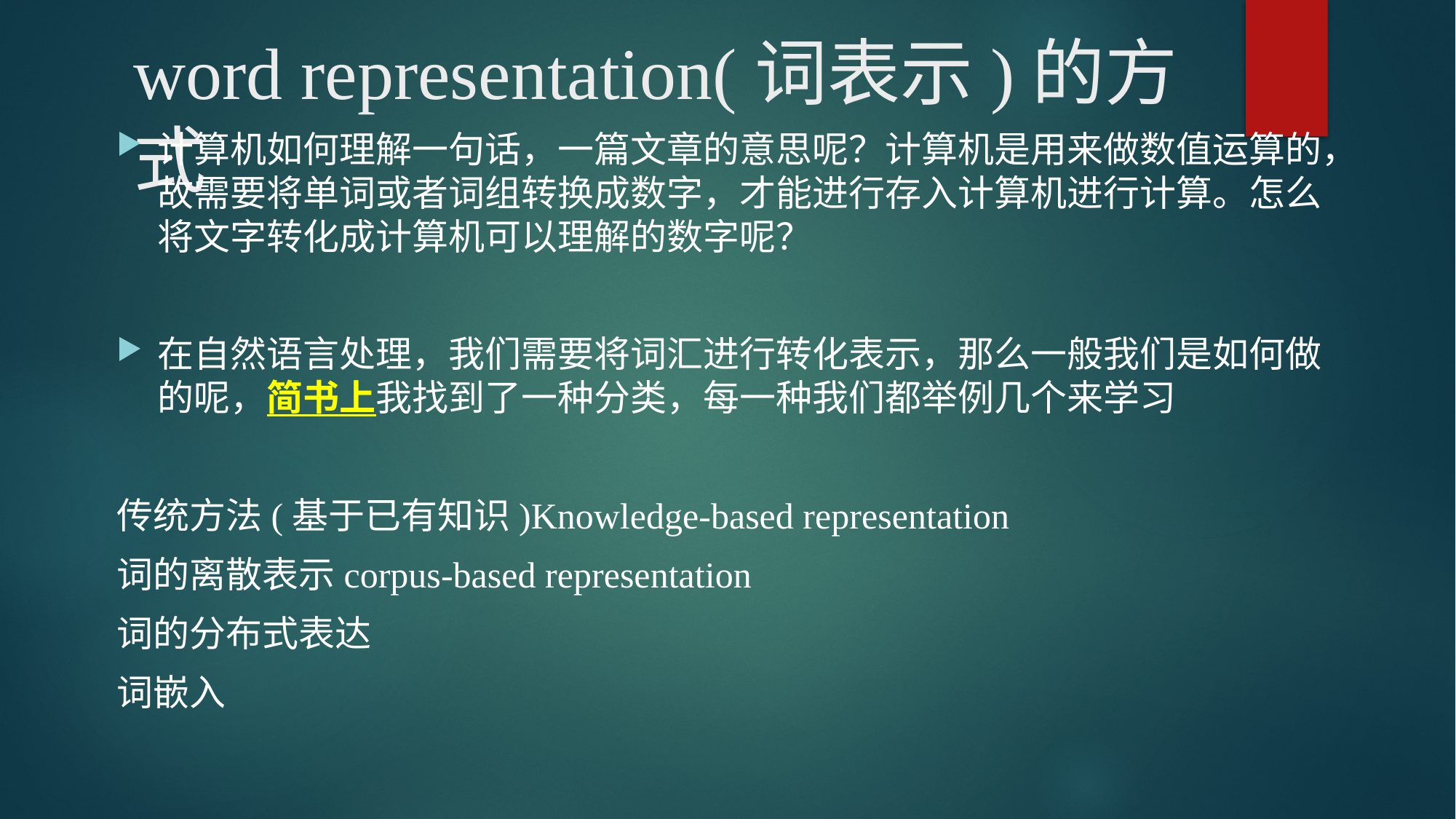

# word representation(词表示)的方式
计算机如何理解一句话，一篇文章的意思呢？计算机是用来做数值运算的，故需要将单词或者词组转换成数字，才能进行存入计算机进行计算。怎么将文字转化成计算机可以理解的数字呢？

在自然语言处理，我们需要将词汇进行转化表示，那么一般我们是如何做的呢，简书上我找到了一种分类，每一种我们都举例几个来学习

传统方法(基于已有知识)Knowledge-based representation
词的离散表示corpus-based representation
词的分布式表达
词嵌入